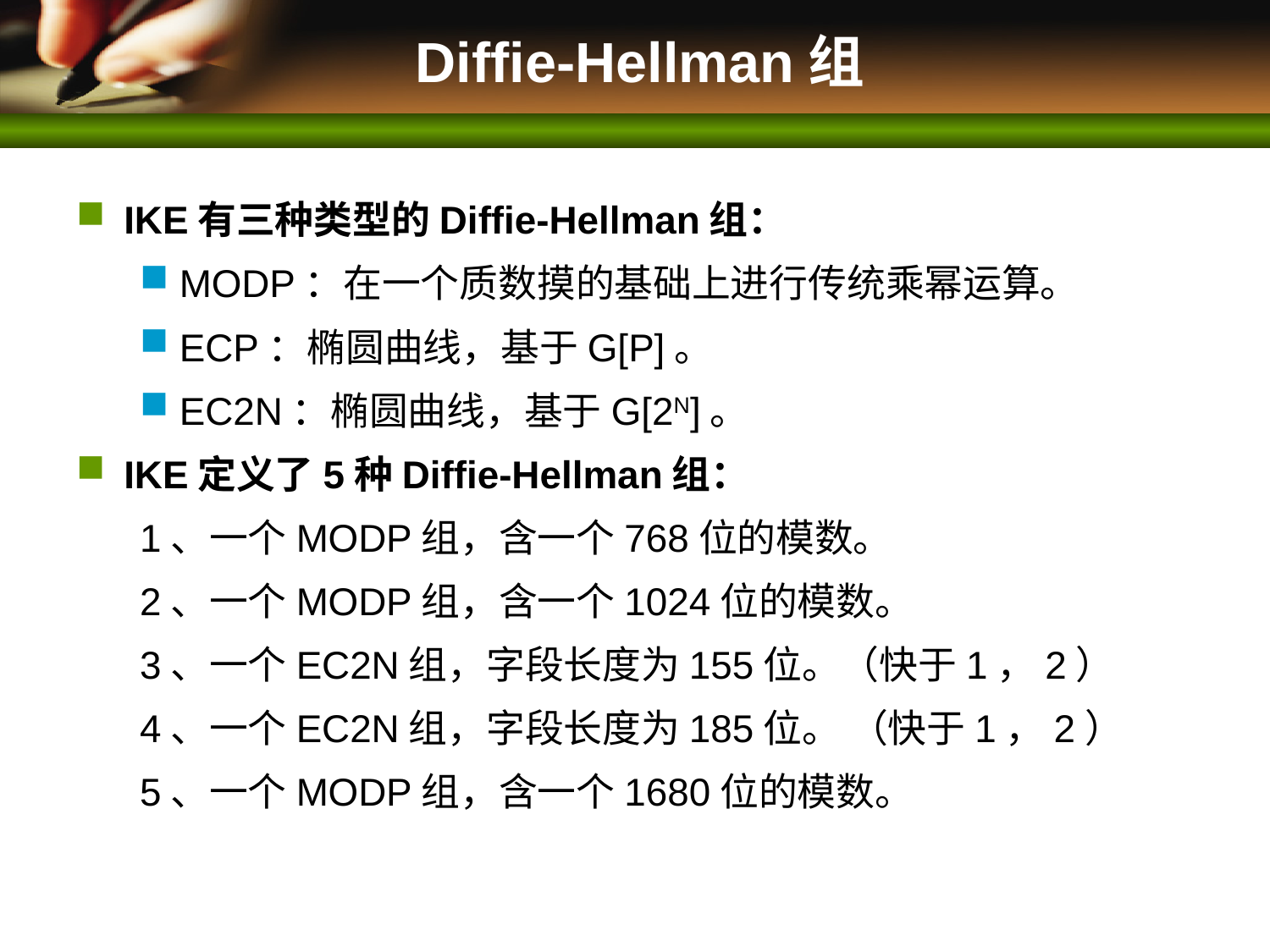

# Diffie-Hellman组
IKE有三种类型的Diffie-Hellman组：
MODP：在一个质数摸的基础上进行传统乘幂运算。
ECP：椭圆曲线，基于G[P]。
EC2N：椭圆曲线，基于G[2N]。
IKE定义了5种Diffie-Hellman组：
1、一个MODP组，含一个768位的模数。
2、一个MODP组，含一个1024位的模数。
3、一个EC2N组，字段长度为155位。（快于1，2）
4、一个EC2N组，字段长度为185位。 （快于1，2）
5、一个MODP组，含一个1680位的模数。